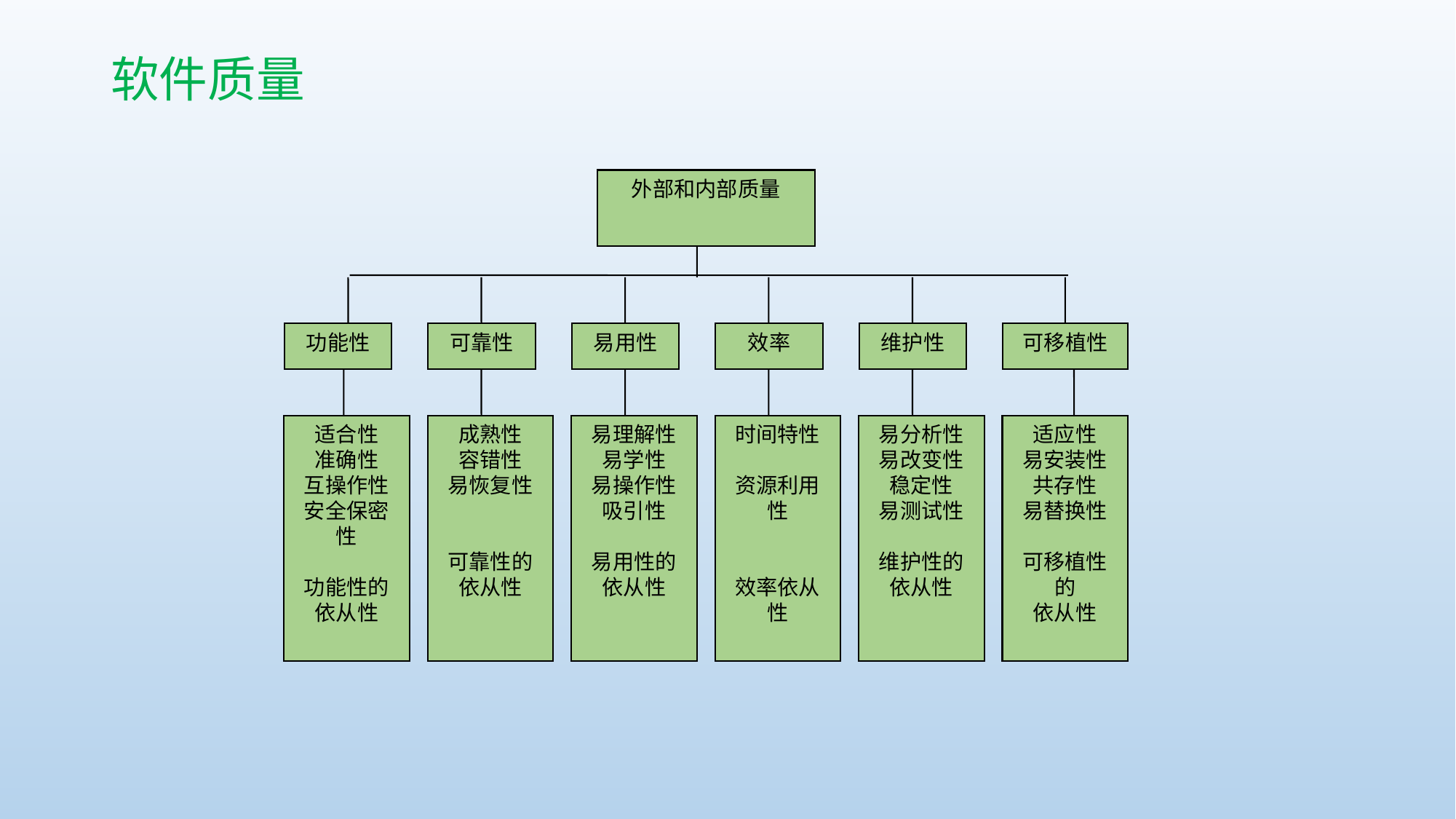

# 软件质量
外部和内部质量

功能性
可靠性
易用性
效率
维护性
可移植性

适合性
准确性
互操作性
安全保密性

功能性的
依从性
成熟性
容错性
易恢复性

可靠性的
依从性
易理解性
易学性
易操作性
吸引性

易用性的
依从性
时间特性

资源利用性

效率依从性

易分析性
易改变性
稳定性
易测试性

维护性的
依从性
适应性
易安装性
共存性
易替换性

可移植性的
依从性